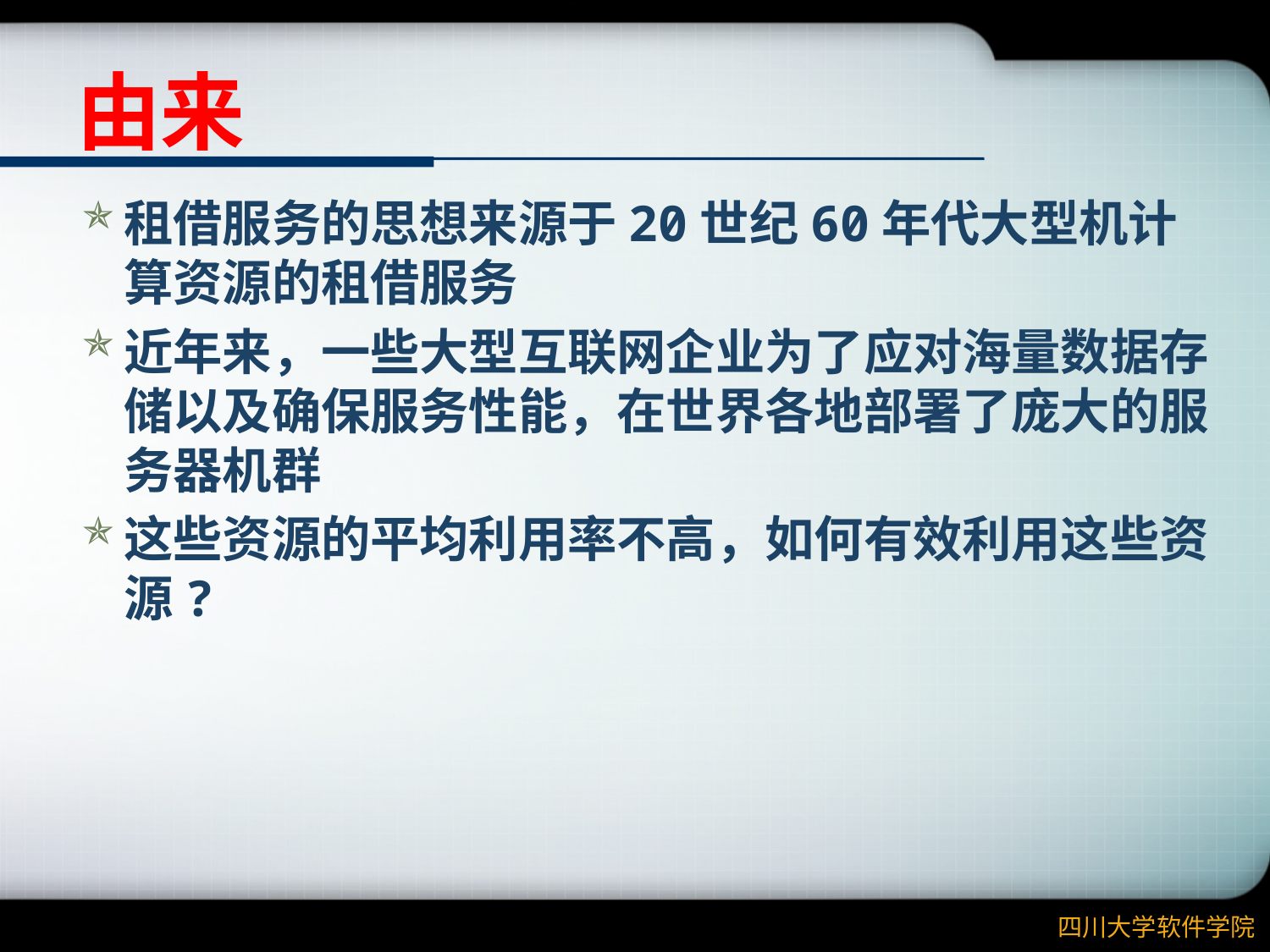

# 由来
租借服务的思想来源于20世纪60年代大型机计算资源的租借服务
近年来，一些大型互联网企业为了应对海量数据存储以及确保服务性能，在世界各地部署了庞大的服务器机群
这些资源的平均利用率不高，如何有效利用这些资源?